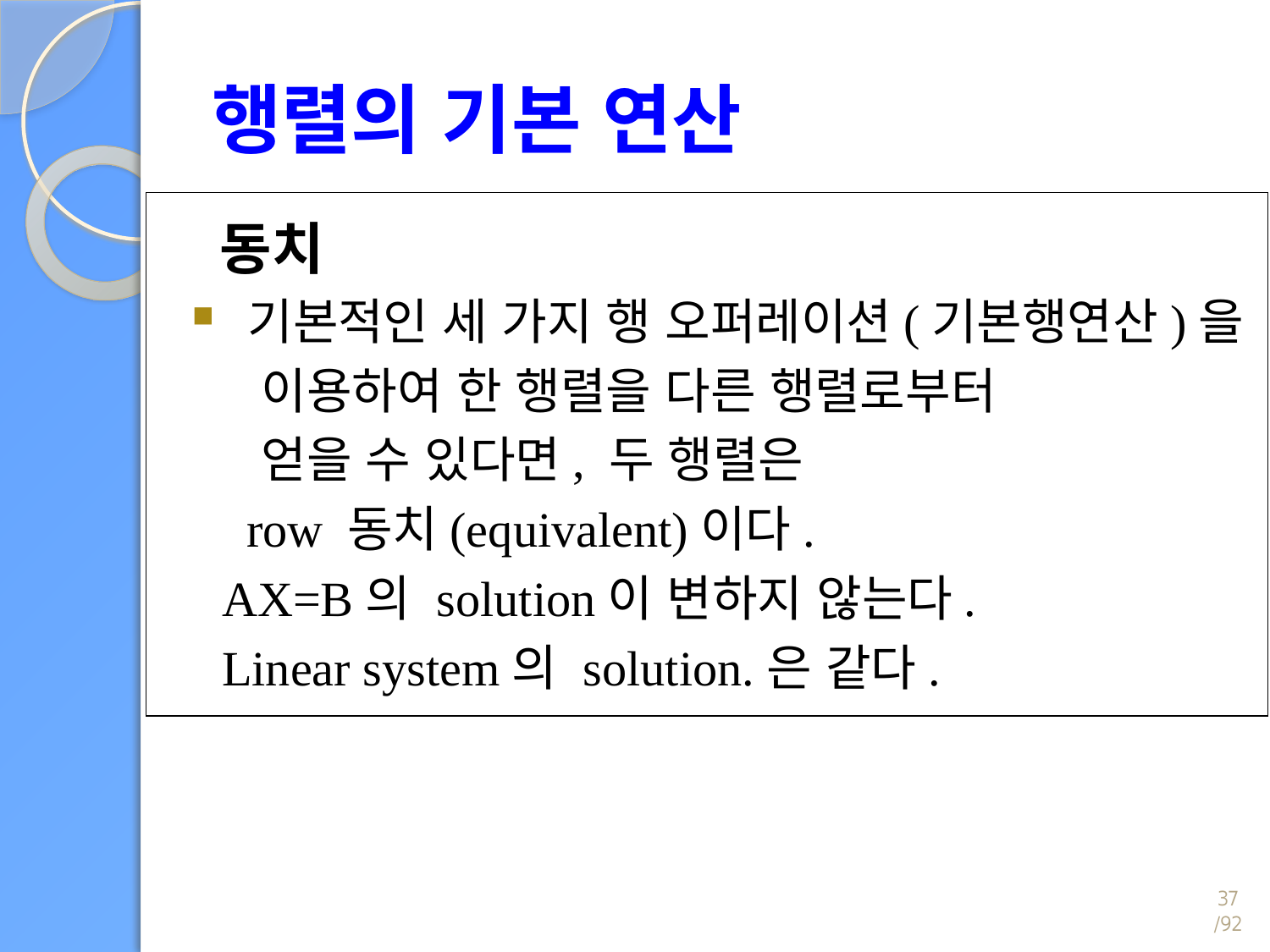

# 행렬의 기본 연산
   동치
 기본적인 세 가지 행 오퍼레이션(기본행연산)을
  이용하여 한 행렬을 다른 행렬로부터
  얻을 수 있다면, 두 행렬은
  row 동치(equivalent)이다.
AX=B의 solution이 변하지 않는다.
Linear system의 solution.은 같다.
37/92